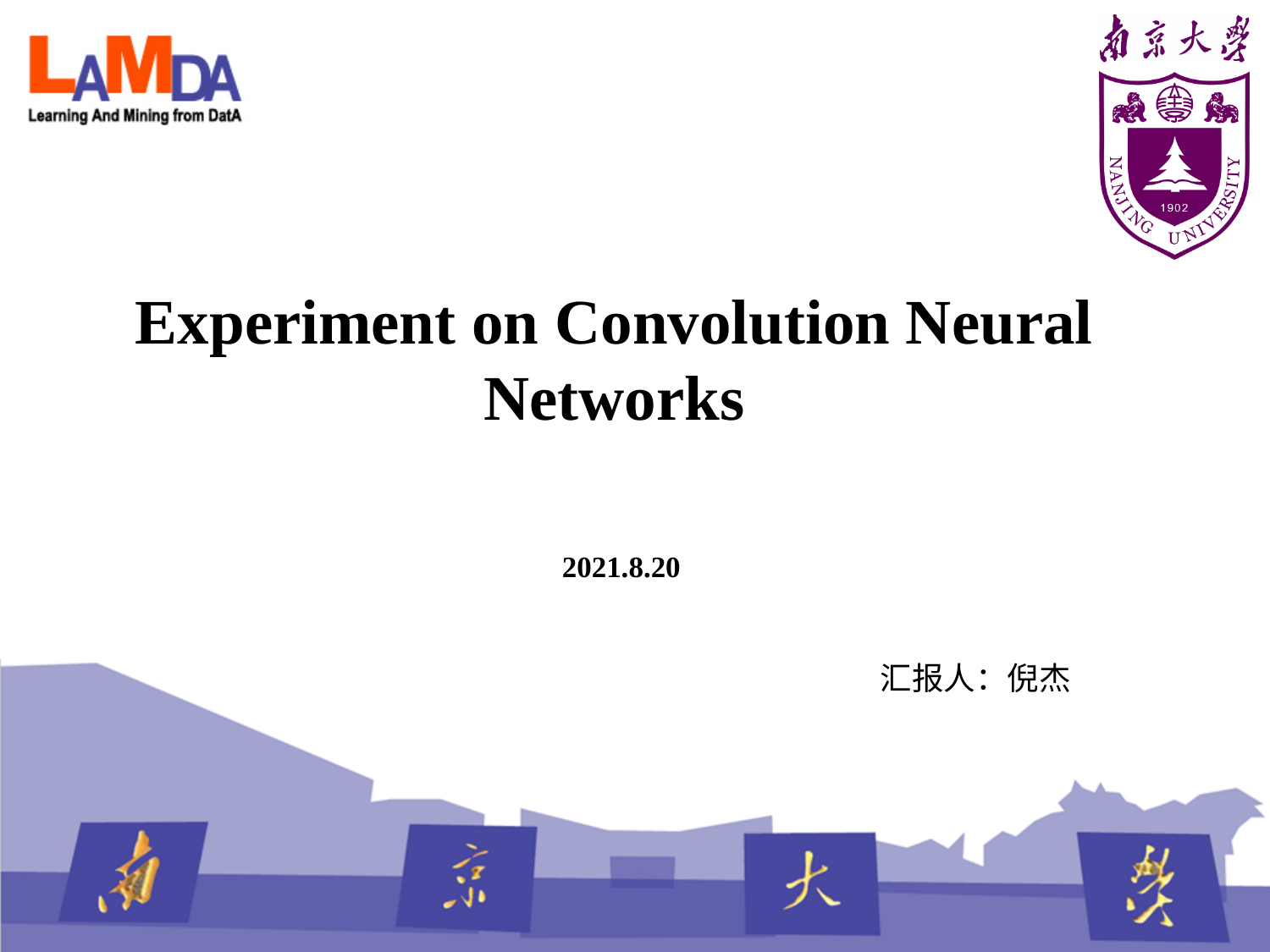

# Experiment on Convolution Neural Networks

2021.8.20
汇报人：倪杰